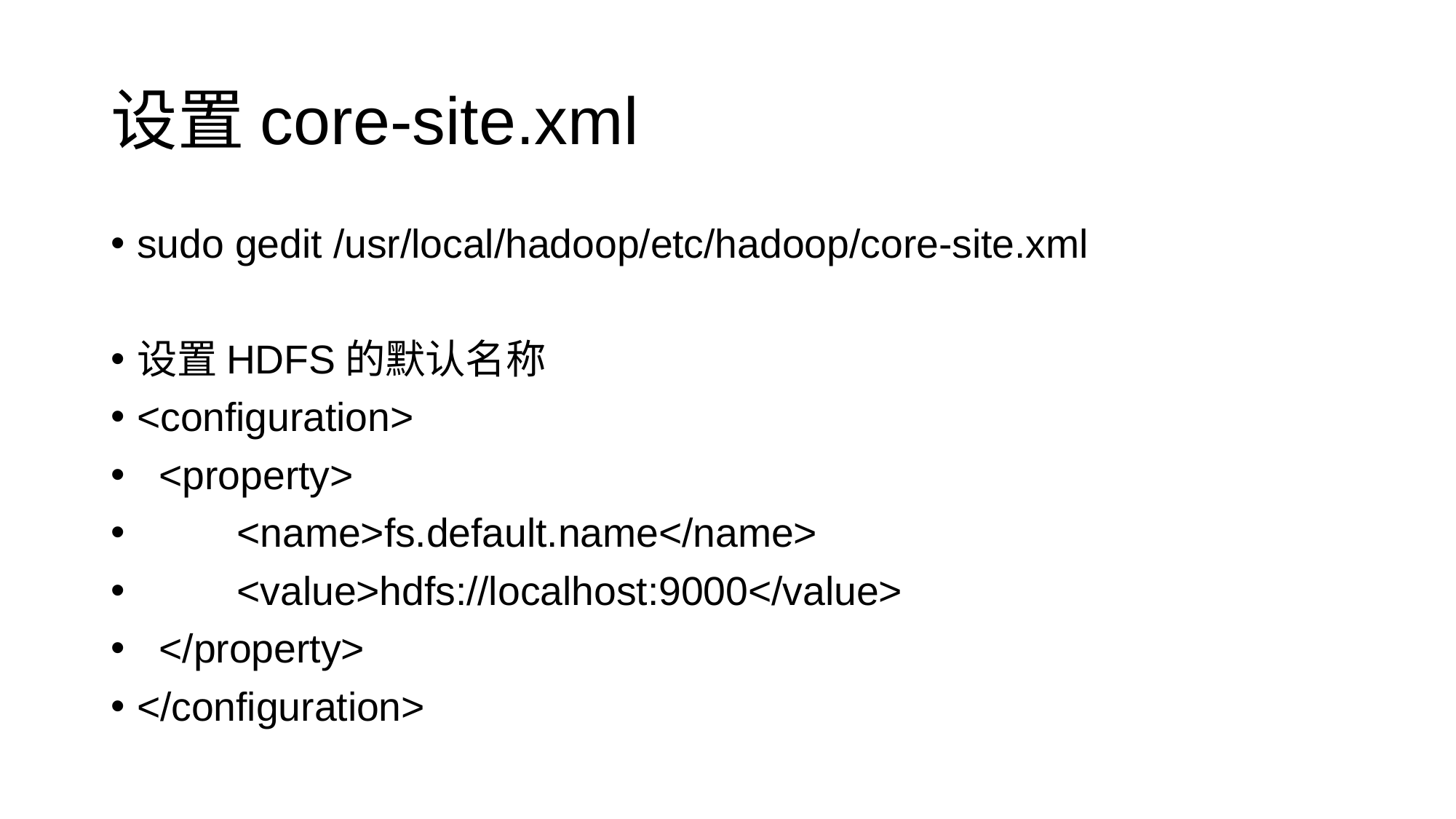

# 设置core-site.xml
sudo gedit /usr/local/hadoop/etc/hadoop/core-site.xml

设置HDFS的默认名称
<configuration>
  <property>
         <name>fs.default.name</name>
         <value>hdfs://localhost:9000</value>
  </property>
</configuration>